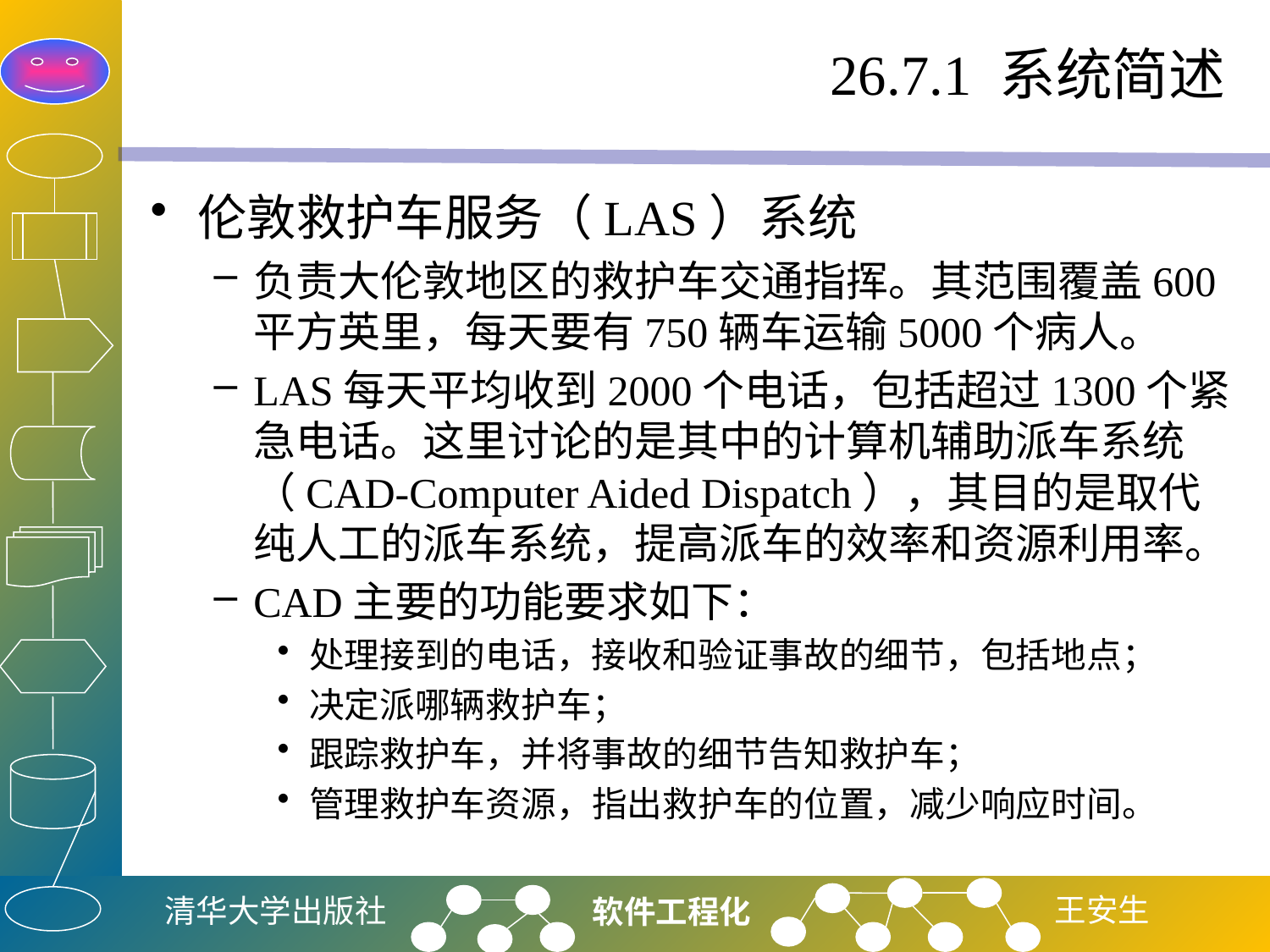

# 26.7.1 系统简述
伦敦救护车服务（LAS）系统
负责大伦敦地区的救护车交通指挥。其范围覆盖600平方英里，每天要有750辆车运输5000个病人。
LAS每天平均收到2000个电话，包括超过1300个紧急电话。这里讨论的是其中的计算机辅助派车系统（CAD-Computer Aided Dispatch），其目的是取代纯人工的派车系统，提高派车的效率和资源利用率。
CAD主要的功能要求如下：
处理接到的电话，接收和验证事故的细节，包括地点；
决定派哪辆救护车；
跟踪救护车，并将事故的细节告知救护车；
管理救护车资源，指出救护车的位置，减少响应时间。